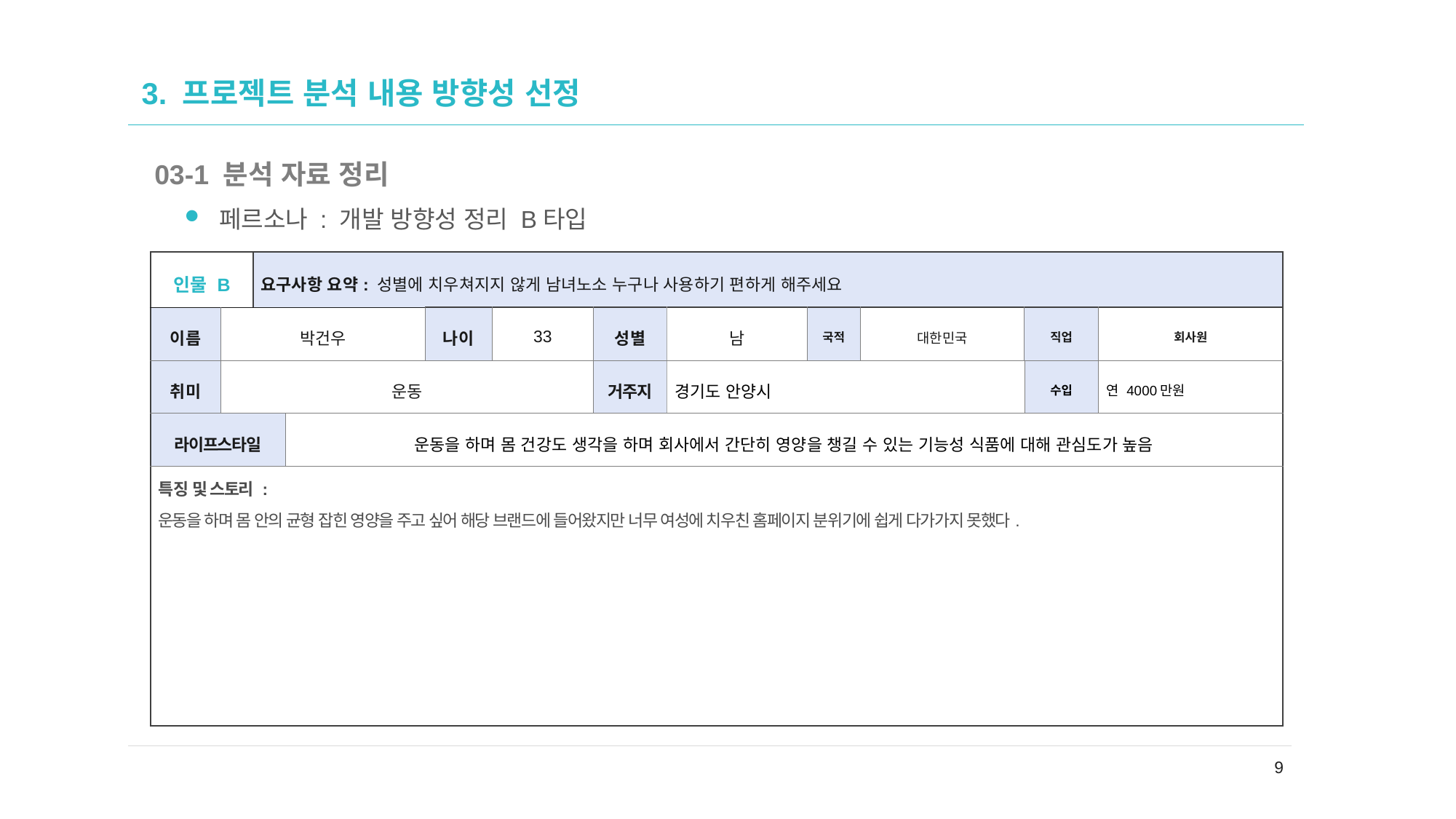

02
# 3. 프로젝트 분석 내용 방향성 선정
03-1 분석 자료 정리
페르소나 : 개발 방향성 정리 B타입
| 인물 B |  | 요구사항 요약: 성별에 치우쳐지지 않게 남녀노소 누구나 사용하기 편하게 해주세요 |  |  |  |  |  |  |  |  |  |
| --- | --- | --- | --- | --- | --- | --- | --- | --- | --- | --- | --- |
| 이름 | 박건우 |  |  | 나이 | 33 | 성별 | 남 | 국적 | 대한민국 | 직업 | 회사원 |
| 취미 | 운동 |  |  |  |  | 거주지 | 경기도 안양시 |  |  | 수입 | 연 4000만원 |
| 라이프스타일 |  |  | 운동을 하며 몸 건강도 생각을 하며 회사에서 간단히 영양을 챙길 수 있는 기능성 식품에 대해 관심도가 높음 |  |  |  |  |  |  |  |  |
| 특징 및 스토리 : 운동을 하며 몸 안의 균형 잡힌 영양을 주고 싶어 해당 브랜드에 들어왔지만 너무 여성에 치우친 홈페이지 분위기에 쉽게 다가가지 못했다. |  |  |  |  |  |  |  |  |  |  |  |
9